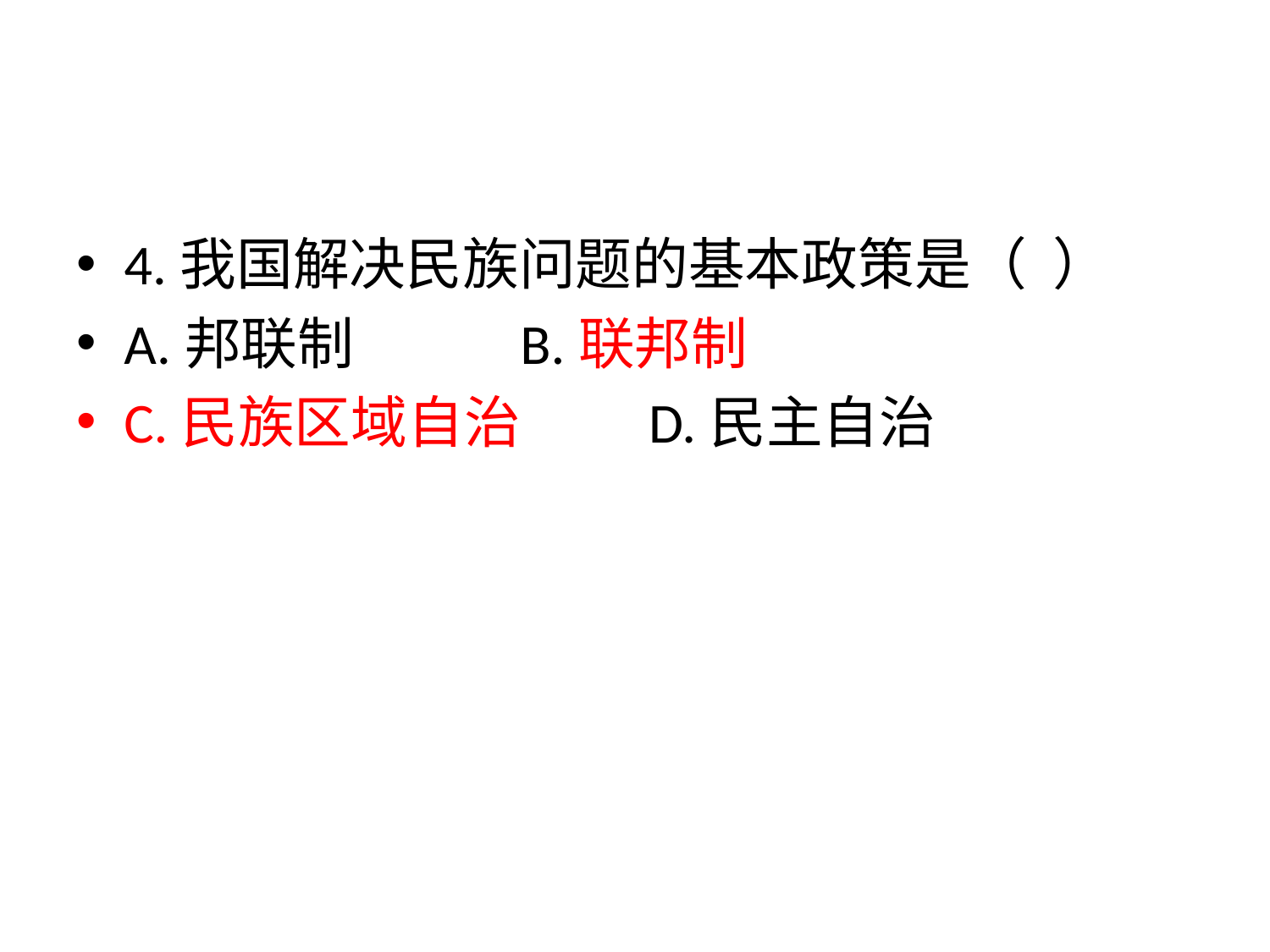

#
4.我国解决民族问题的基本政策是（  ）
A.邦联制            B.联邦制
C.民族区域自治         D.民主自治